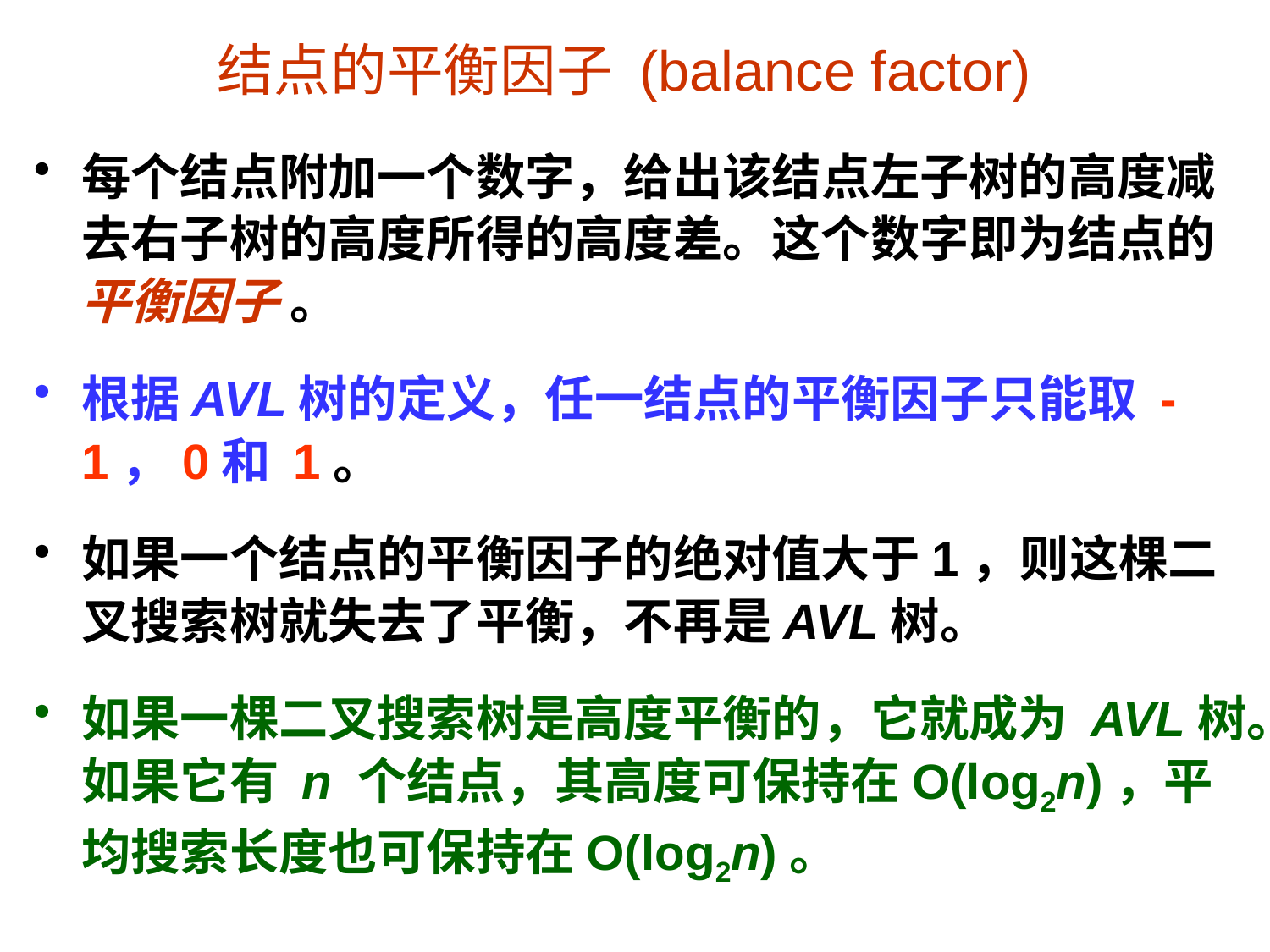

# 结点的平衡因子 (balance factor)

每个结点附加一个数字，给出该结点左子树的高度减去右子树的高度所得的高度差。这个数字即为结点的平衡因子 。

根据AVL树的定义，任一结点的平衡因子只能取 -1，0和 1。

如果一个结点的平衡因子的绝对值大于1，则这棵二叉搜索树就失去了平衡，不再是AVL树。

如果一棵二叉搜索树是高度平衡的，它就成为 AVL树。如果它有 n 个结点，其高度可保持在O(log2n)，平均搜索长度也可保持在O(log2n)。